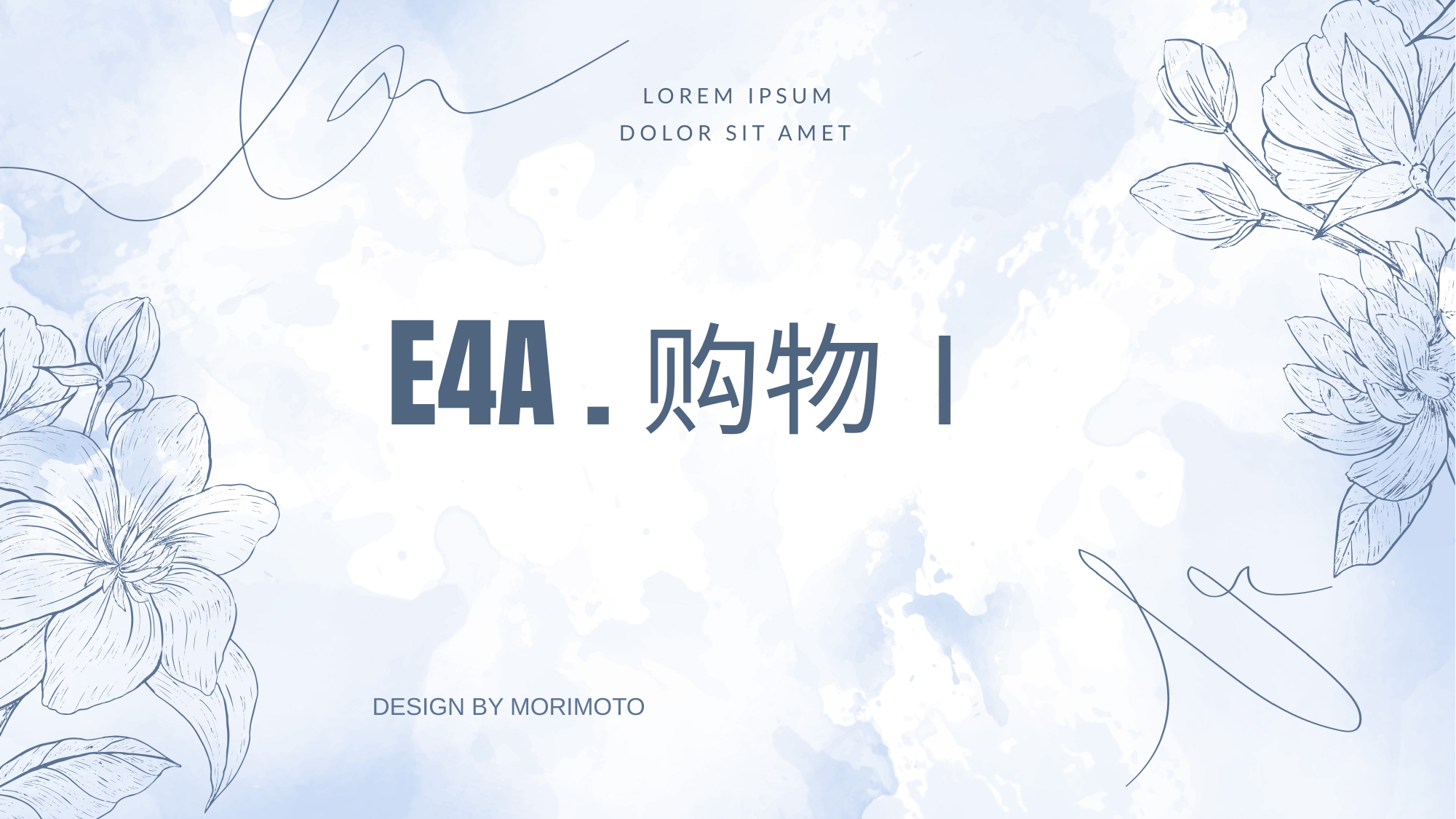

LOREM IPSUM
DOLOR SIT AMET
E4A .购物Ⅰ
DESIGN BY MORIMOTO